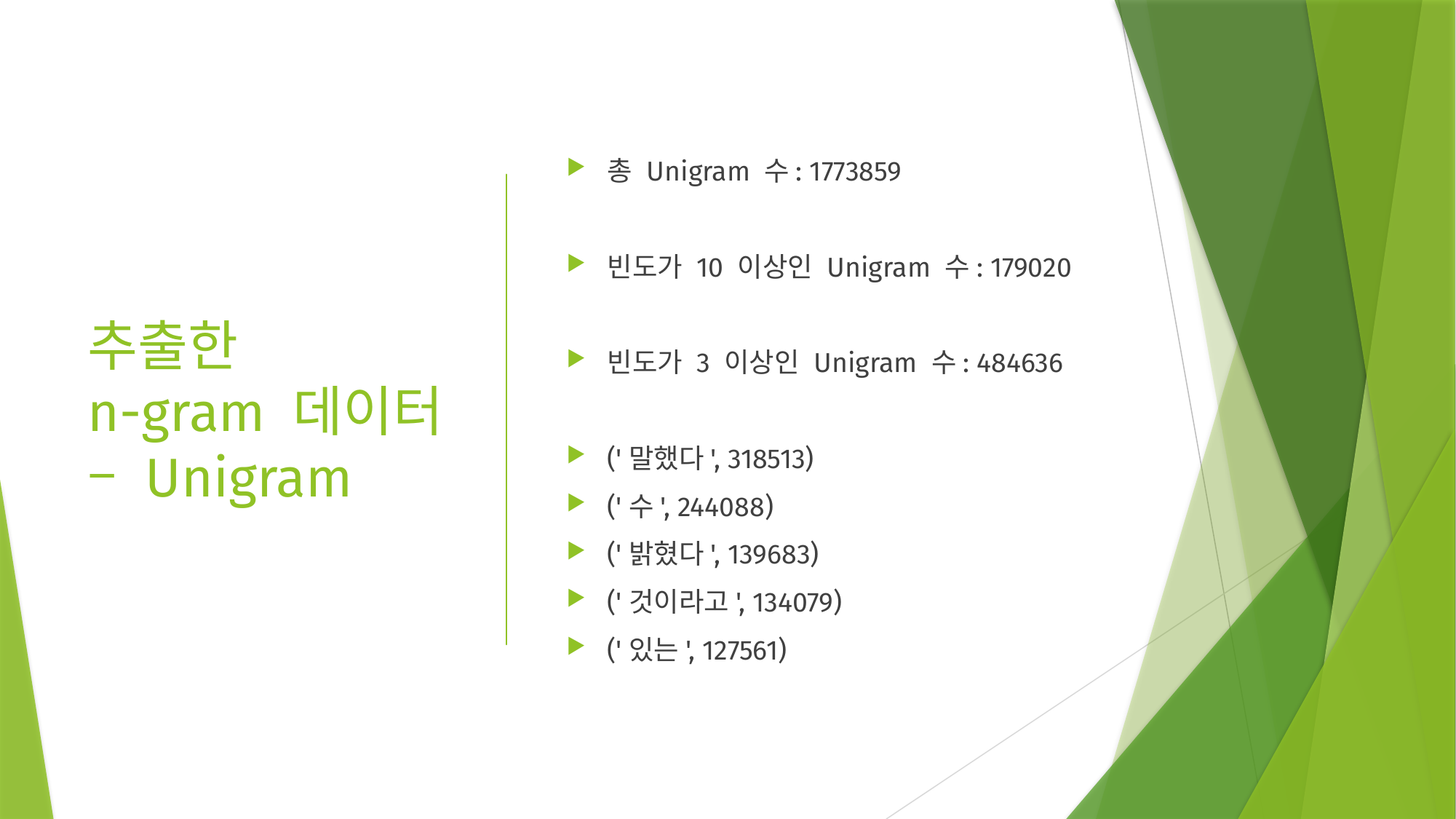

# 추출한 n-gram 데이터 – Unigram
총 Unigram 수: 1773859

빈도가 10 이상인 Unigram 수: 179020

빈도가 3 이상인 Unigram 수: 484636

('말했다', 318513)
('수', 244088)
('밝혔다', 139683)
('것이라고', 134079)
('있는', 127561)